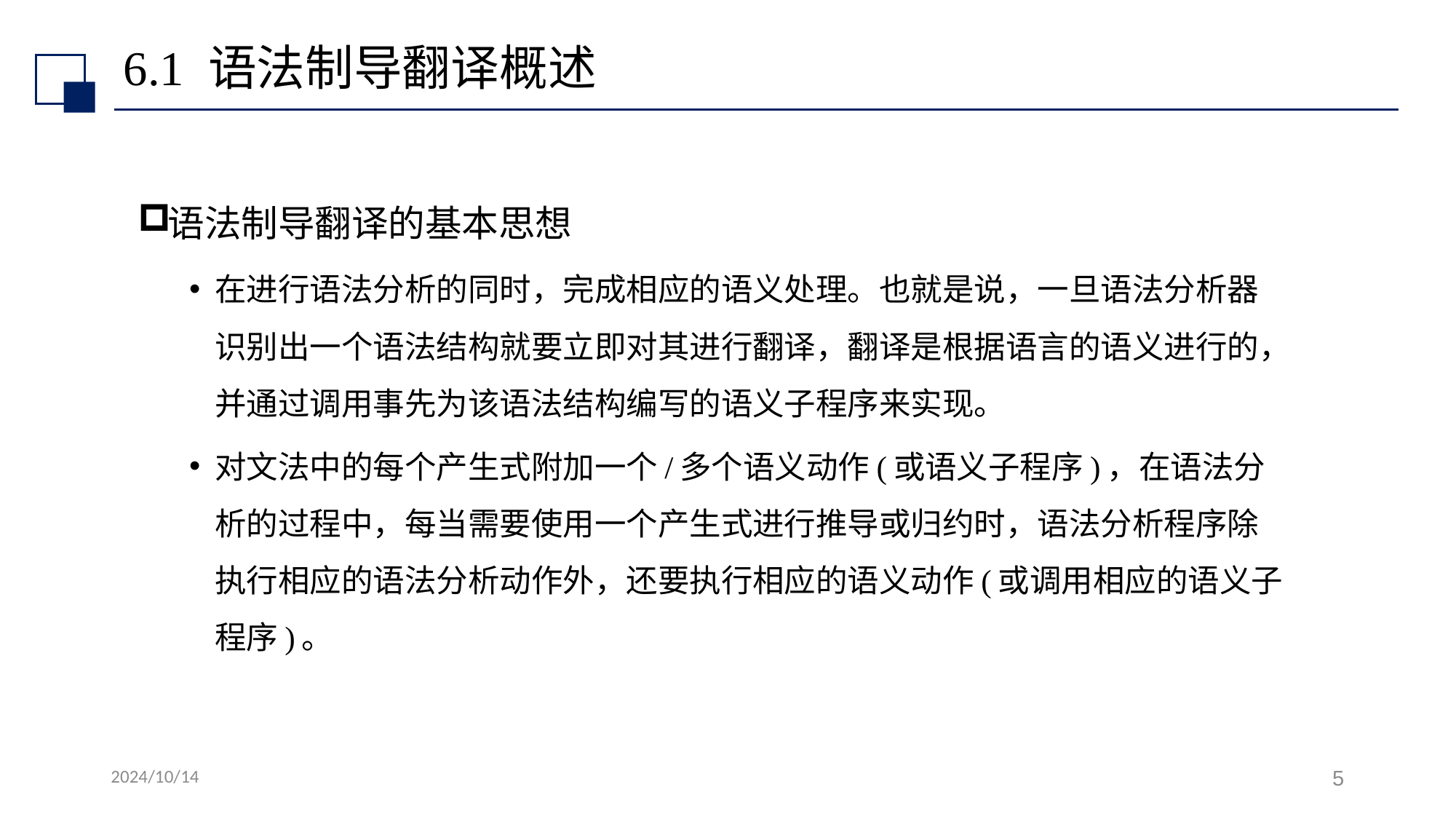

# 6.1 语法制导翻译概述
语法制导翻译的基本思想
在进行语法分析的同时，完成相应的语义处理。也就是说，一旦语法分析器识别出一个语法结构就要立即对其进行翻译，翻译是根据语言的语义进行的，并通过调用事先为该语法结构编写的语义子程序来实现。
对文法中的每个产生式附加一个/多个语义动作(或语义子程序)，在语法分析的过程中，每当需要使用一个产生式进行推导或归约时，语法分析程序除执行相应的语法分析动作外，还要执行相应的语义动作(或调用相应的语义子程序)。
2024/10/14
5